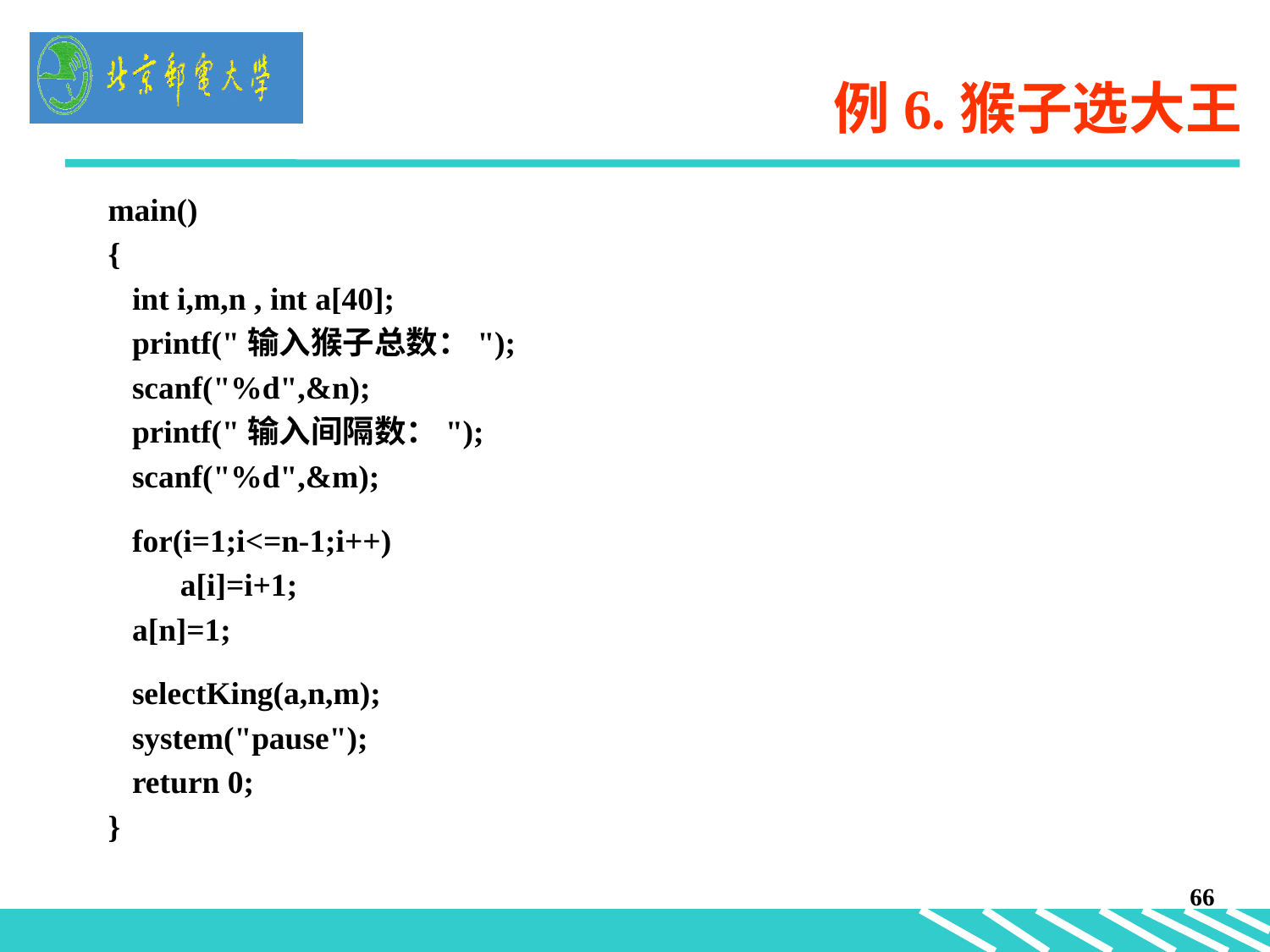

# 例6.猴子选大王
main()
{
   int i,m,n , int a[40];
   printf("输入猴子总数：");
   scanf("%d",&n);
   printf("输入间隔数：");
   scanf("%d",&m);

   for(i=1;i<=n-1;i++)
         a[i]=i+1;
   a[n]=1;

   selectKing(a,n,m);
   system("pause");
   return 0;
}
66